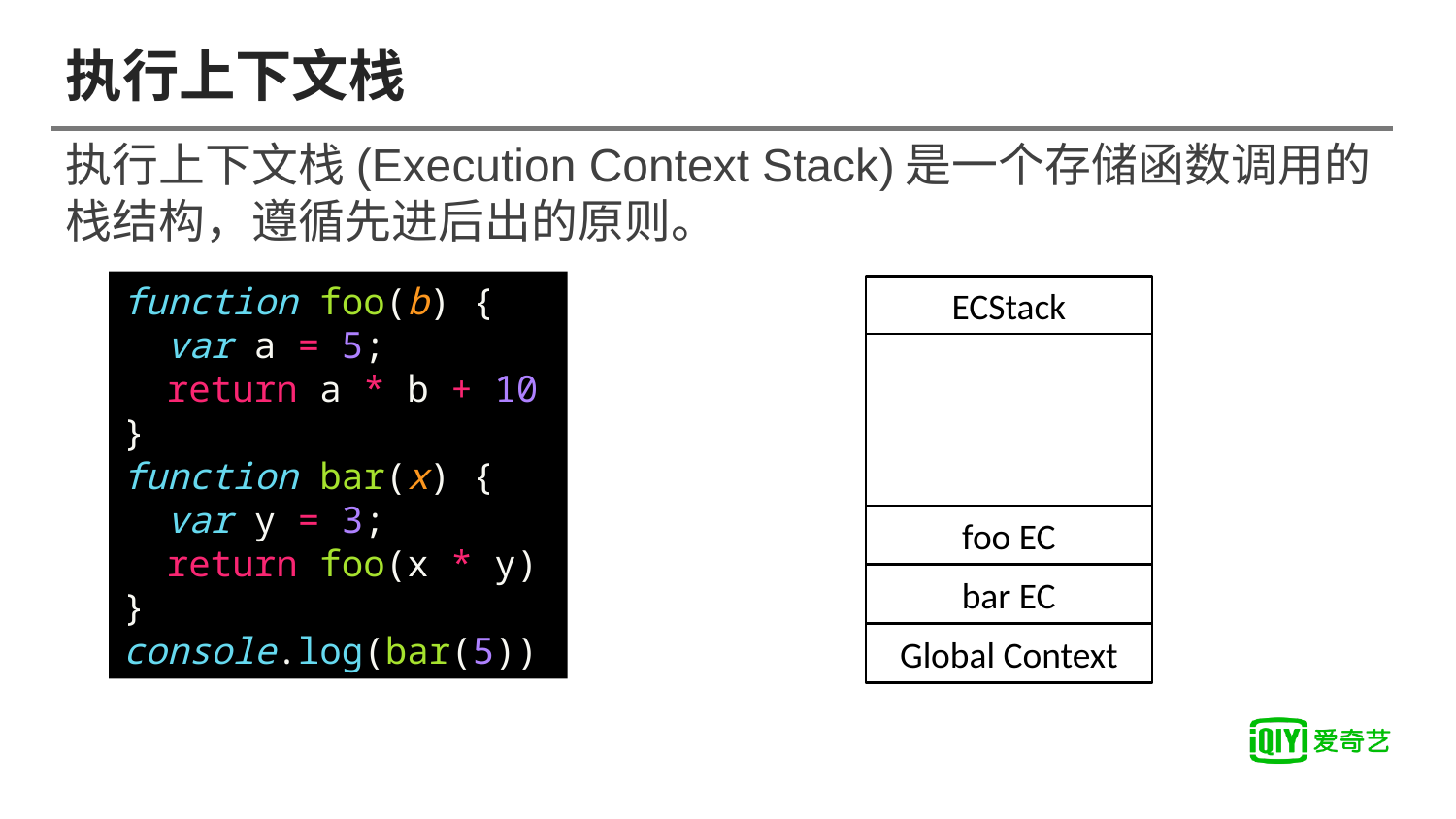

# 执行上下文栈
执行上下文栈(Execution Context Stack)是一个存储函数调用的栈结构，遵循先进后出的原则。
function foo(b) {
  var a = 5;
  return a * b + 10
}
function bar(x) {
  var y = 3;
  return foo(x * y)
}
console.log(bar(5))
ECStack

Global Context
foo EC
bar EC